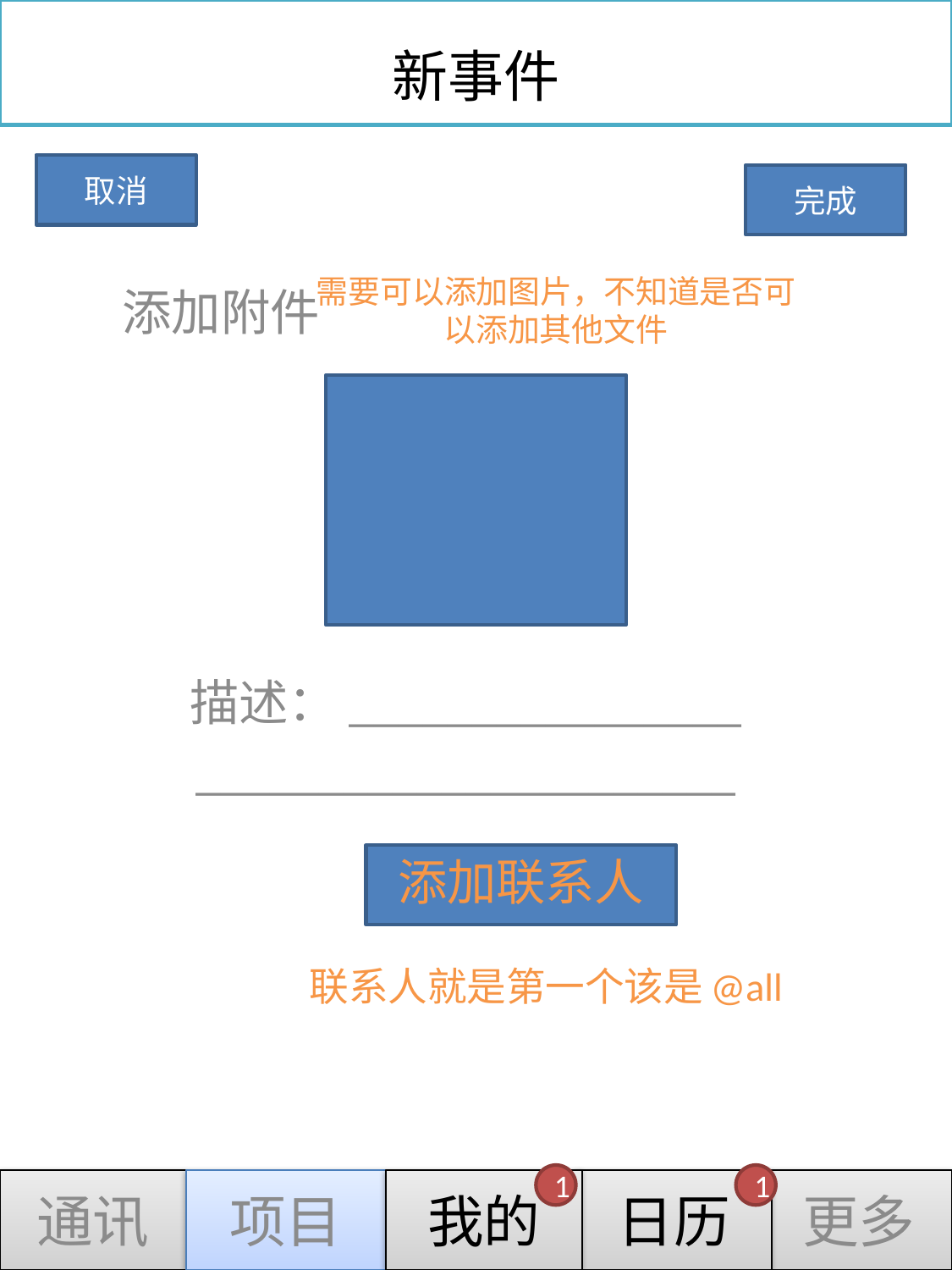

新事件
取消
完成
需要可以添加图片，不知道是否可以添加其他文件
添加附件

描述：________________
______________________
添加联系人

联系人就是第一个该是@all
1
1
通讯
项目
我的
日历
更多